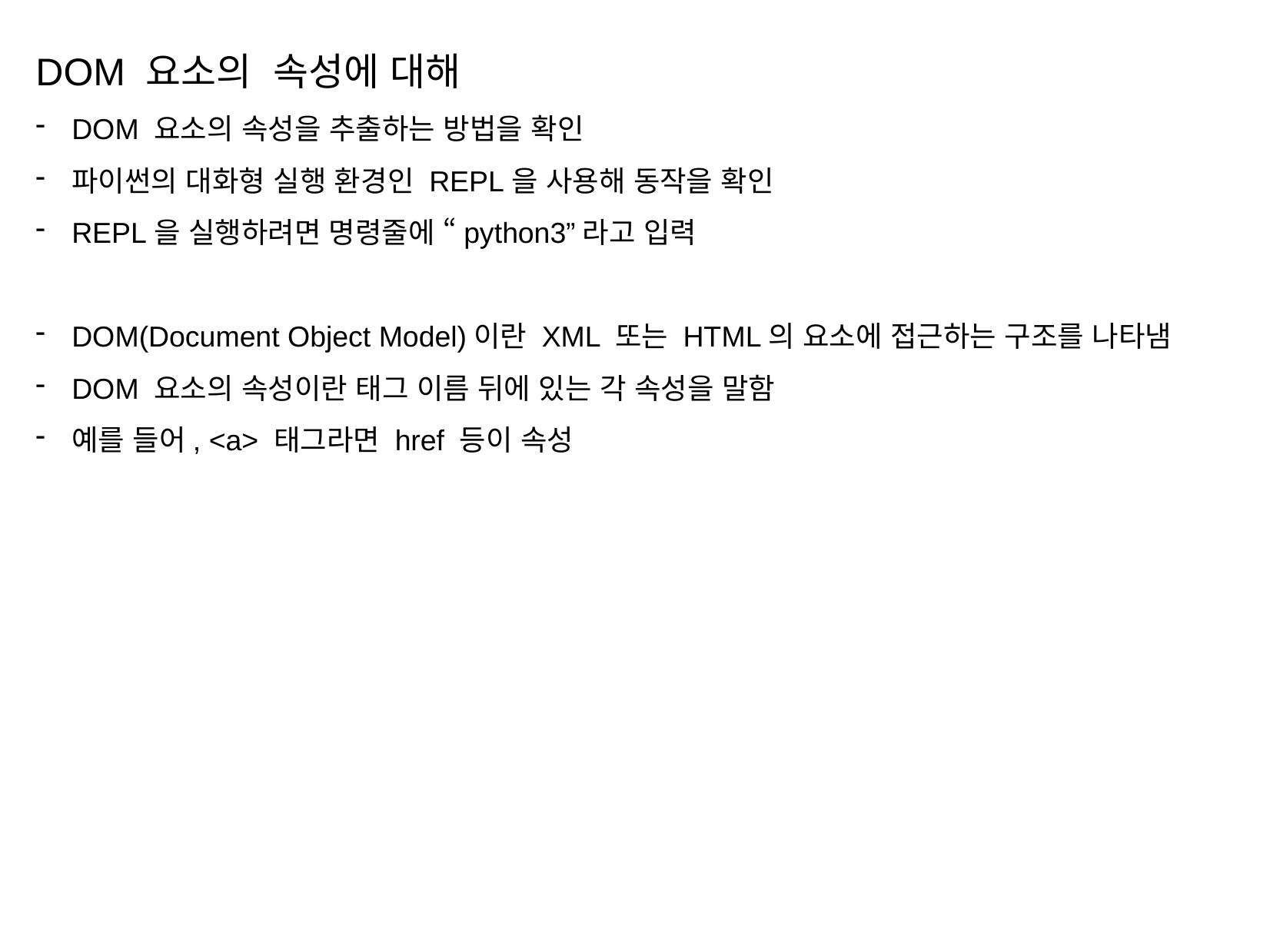

DOM 요소의  속성에 대해
DOM 요소의 속성을 추출하는 방법을 확인
파이썬의 대화형 실행 환경인 REPL을 사용해 동작을 확인
REPL을 실행하려면 명령줄에 “python3”라고 입력

DOM(Document Object Model)이란 XML 또는 HTML의 요소에 접근하는 구조를 나타냄
DOM 요소의 속성이란 태그 이름 뒤에 있는 각 속성을 말함
예를 들어, <a> 태그라면 href 등이 속성